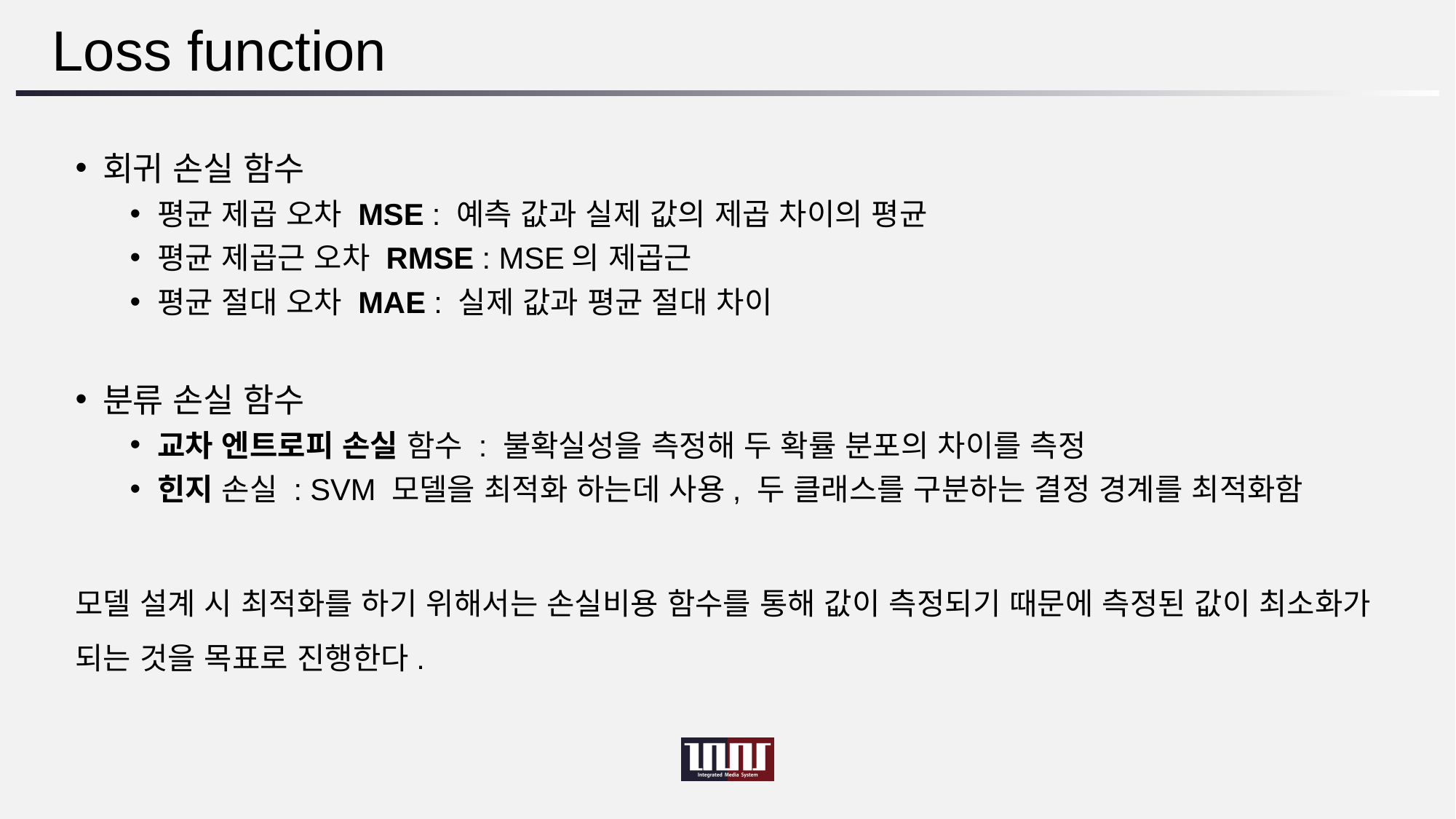

# Loss function
회귀 손실 함수
평균 제곱 오차 MSE : 예측 값과 실제 값의 제곱 차이의 평균
평균 제곱근 오차 RMSE : MSE의 제곱근
평균 절대 오차 MAE : 실제 값과 평균 절대 차이

분류 손실 함수
교차 엔트로피 손실 함수 : 불확실성을 측정해 두 확률 분포의 차이를 측정
힌지 손실 : SVM 모델을 최적화 하는데 사용, 두 클래스를 구분하는 결정 경계를 최적화함

모델 설계 시 최적화를 하기 위해서는 손실비용 함수를 통해 값이 측정되기 때문에 측정된 값이 최소화가 되는 것을 목표로 진행한다.